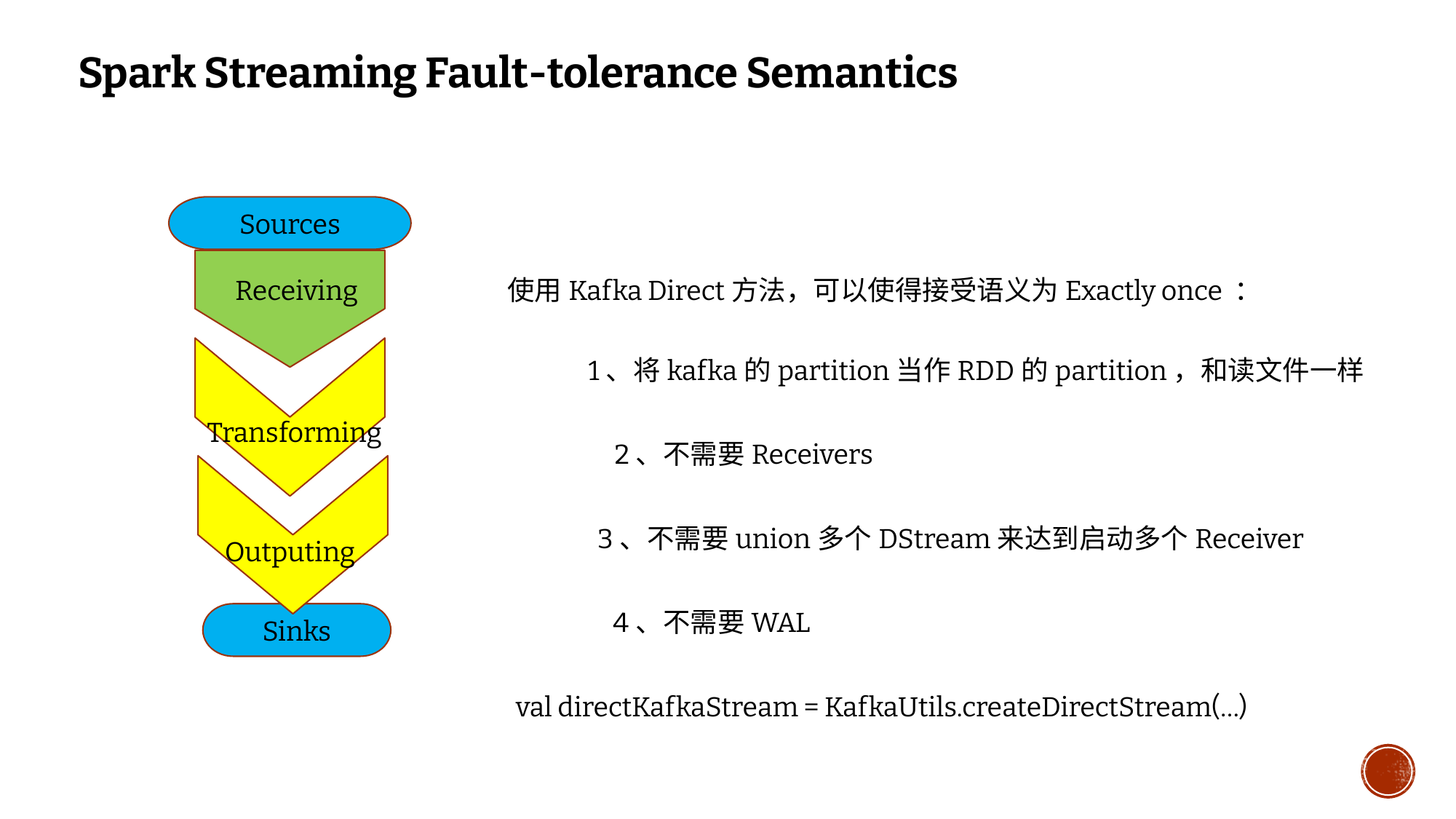

Spark Streaming Fault-tolerance Semantics
Sources

Receiving
使用Kafka Direct方法，可以使得接受语义为Exactly once ：

1、将kafka的partition当作RDD的partition，和读文件一样
Transforming
2、不需要Receivers

3、不需要union多个DStream来达到启动多个Receiver
Outputing
4、不需要WAL
Sinks
val directKafkaStream = KafkaUtils.createDirectStream(…)